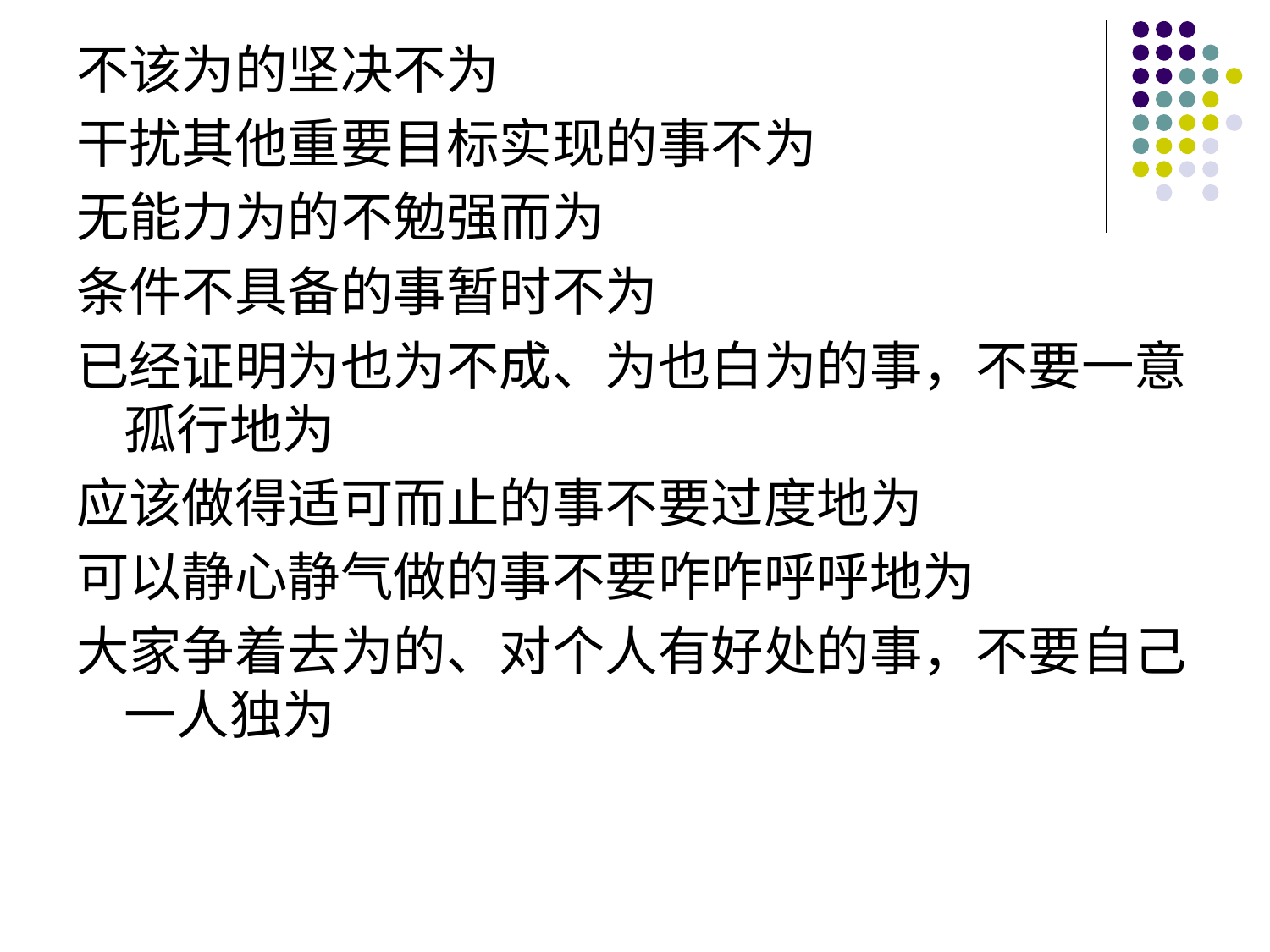

不该为的坚决不为
干扰其他重要目标实现的事不为
无能力为的不勉强而为
条件不具备的事暂时不为
已经证明为也为不成、为也白为的事，不要一意孤行地为
应该做得适可而止的事不要过度地为
可以静心静气做的事不要咋咋呼呼地为
大家争着去为的、对个人有好处的事，不要自己一人独为
24